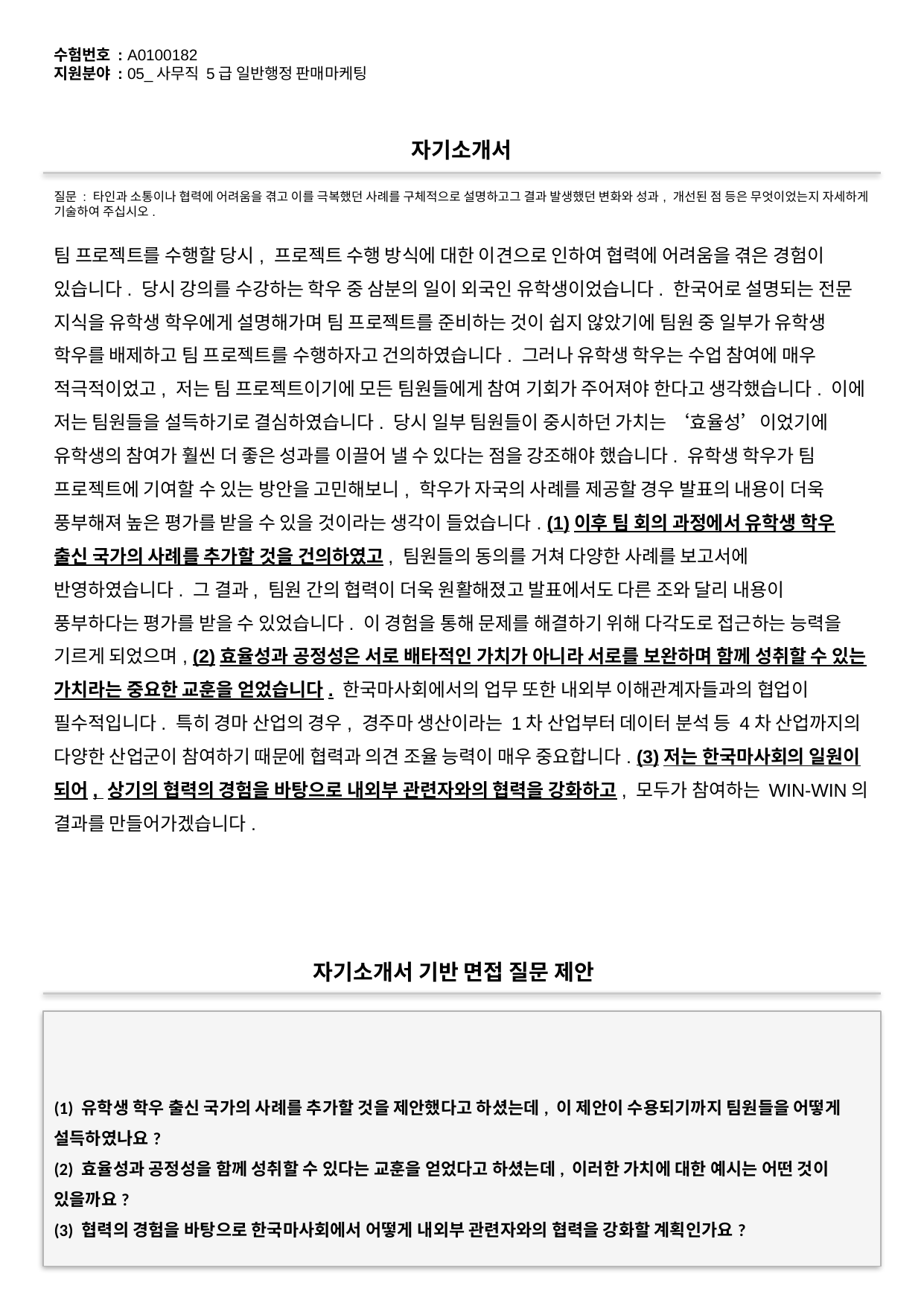

수험번호 : A0100182
지원분야 : 05_사무직 5급 일반행정 판매마케팅
#

자기소개서

질문 : 타인과 소통이나 협력에 어려움을 겪고 이를 극복했던 사례를 구체적으로 설명하고그 결과 발생했던 변화와 성과, 개선된 점 등은 무엇이었는지 자세하게 기술하여 주십시오.

팀 프로젝트를 수행할 당시, 프로젝트 수행 방식에 대한 이견으로 인하여 협력에 어려움을 겪은 경험이 있습니다. 당시 강의를 수강하는 학우 중 삼분의 일이 외국인 유학생이었습니다. 한국어로 설명되는 전문 지식을 유학생 학우에게 설명해가며 팀 프로젝트를 준비하는 것이 쉽지 않았기에 팀원 중 일부가 유학생 학우를 배제하고 팀 프로젝트를 수행하자고 건의하였습니다. 그러나 유학생 학우는 수업 참여에 매우 적극적이었고, 저는 팀 프로젝트이기에 모든 팀원들에게 참여 기회가 주어져야 한다고 생각했습니다. 이에 저는 팀원들을 설득하기로 결심하였습니다. 당시 일부 팀원들이 중시하던 가치는 ‘효율성’이었기에 유학생의 참여가 훨씬 더 좋은 성과를 이끌어 낼 수 있다는 점을 강조해야 했습니다. 유학생 학우가 팀 프로젝트에 기여할 수 있는 방안을 고민해보니, 학우가 자국의 사례를 제공할 경우 발표의 내용이 더욱 풍부해져 높은 평가를 받을 수 있을 것이라는 생각이 들었습니다. (1)이후 팀 회의 과정에서 유학생 학우 출신 국가의 사례를 추가할 것을 건의하였고, 팀원들의 동의를 거쳐 다양한 사례를 보고서에 반영하였습니다. 그 결과, 팀원 간의 협력이 더욱 원활해졌고 발표에서도 다른 조와 달리 내용이 풍부하다는 평가를 받을 수 있었습니다. 이 경험을 통해 문제를 해결하기 위해 다각도로 접근하는 능력을 기르게 되었으며, (2)효율성과 공정성은 서로 배타적인 가치가 아니라 서로를 보완하며 함께 성취할 수 있는 가치라는 중요한 교훈을 얻었습니다. 한국마사회에서의 업무 또한 내외부 이해관계자들과의 협업이 필수적입니다. 특히 경마 산업의 경우, 경주마 생산이라는 1차 산업부터 데이터 분석 등 4차 산업까지의 다양한 산업군이 참여하기 때문에 협력과 의견 조율 능력이 매우 중요합니다. (3)저는 한국마사회의 일원이 되어, 상기의 협력의 경험을 바탕으로 내외부 관련자와의 협력을 강화하고, 모두가 참여하는 WIN-WIN의 결과를 만들어가겠습니다.

자기소개서 기반 면접 질문 제안

(1) 유학생 학우 출신 국가의 사례를 추가할 것을 제안했다고 하셨는데, 이 제안이 수용되기까지 팀원들을 어떻게 설득하였나요?
(2) 효율성과 공정성을 함께 성취할 수 있다는 교훈을 얻었다고 하셨는데, 이러한 가치에 대한 예시는 어떤 것이 있을까요?
(3) 협력의 경험을 바탕으로 한국마사회에서 어떻게 내외부 관련자와의 협력을 강화할 계획인가요?